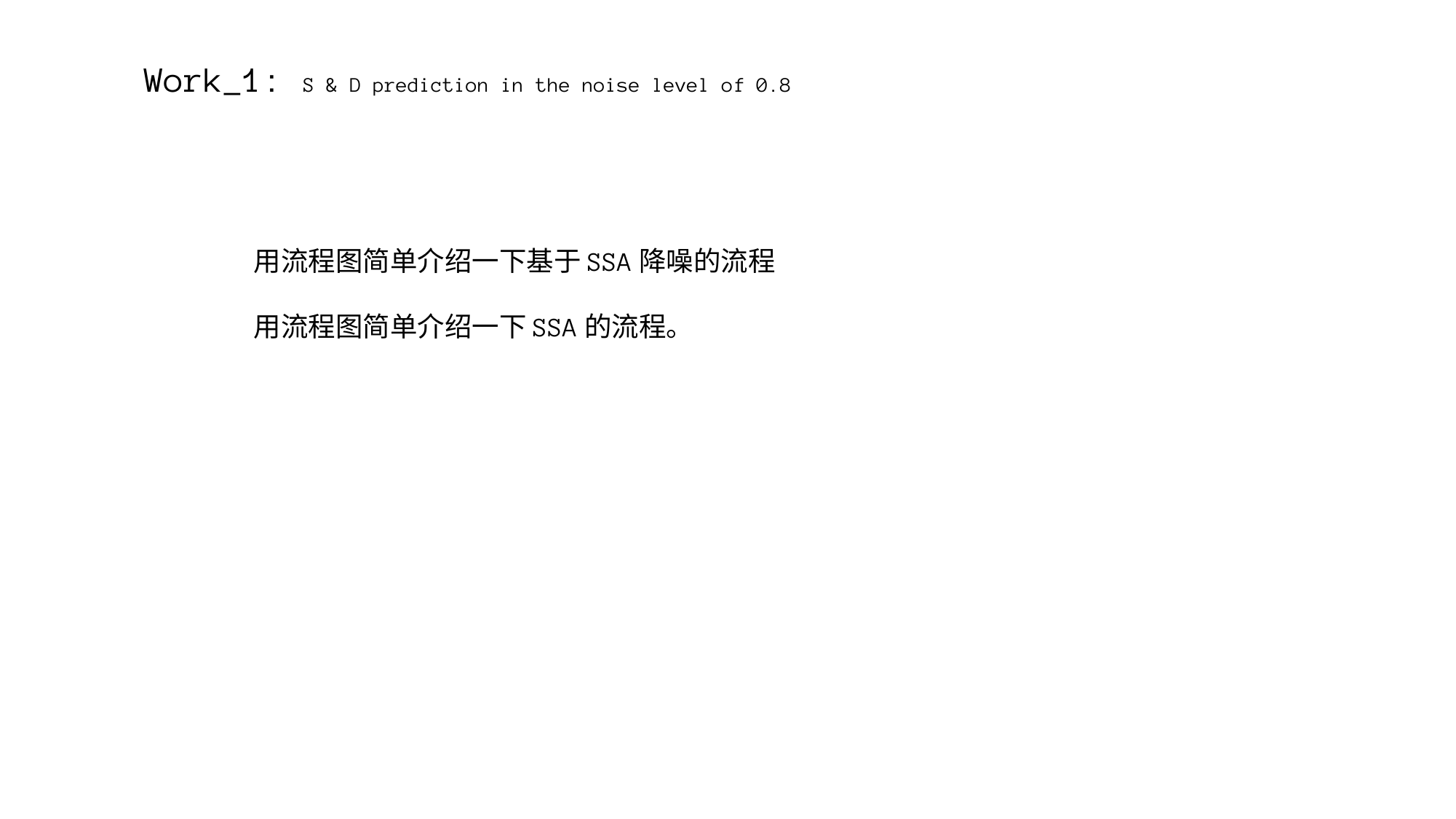

Work_1: S & D prediction in the noise level of 0.8
用流程图简单介绍一下基于SSA降噪的流程

用流程图简单介绍一下SSA的流程。